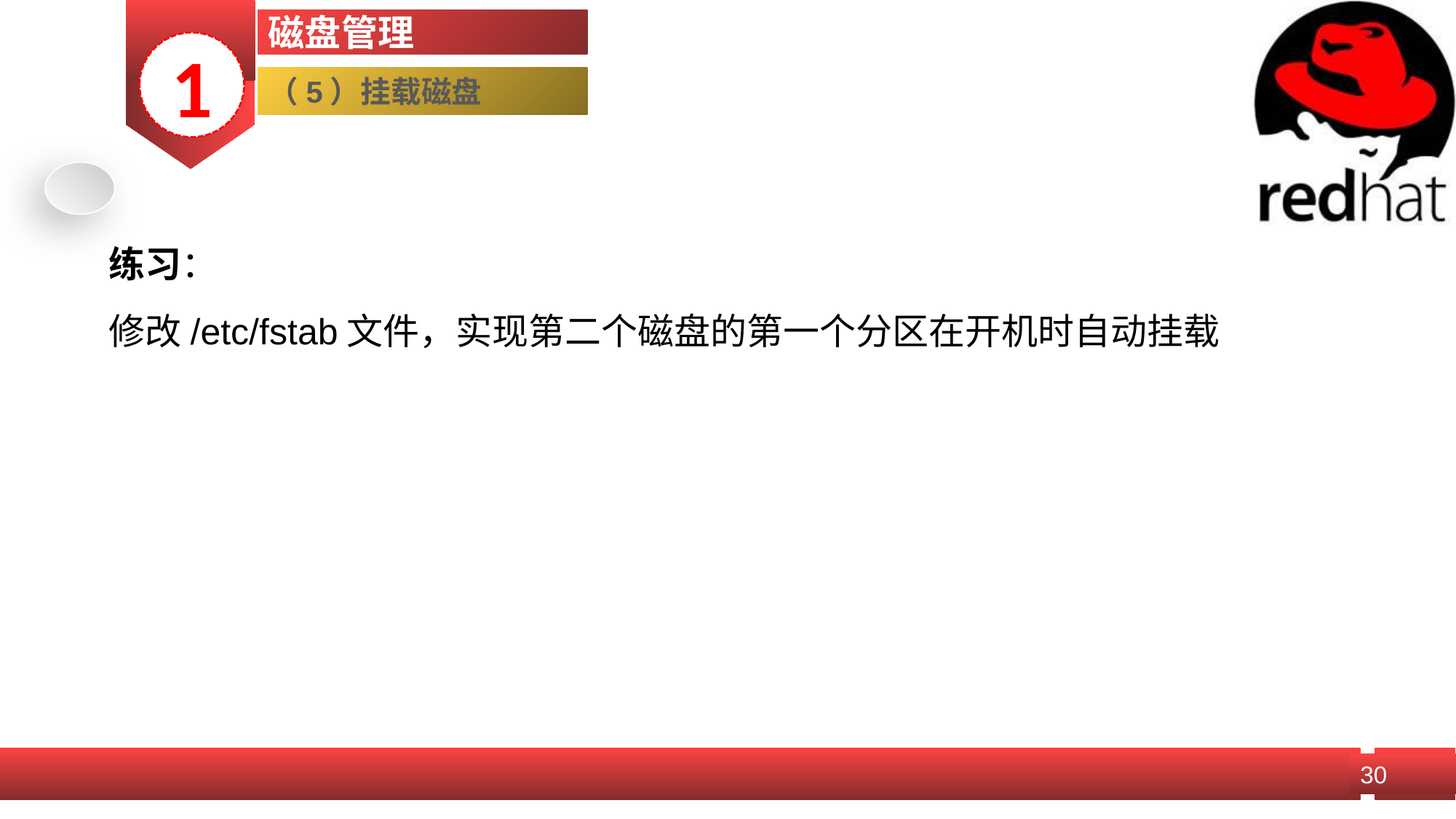

磁盘管理
1
（5）挂载磁盘

练习：
修改/etc/fstab文件，实现第二个磁盘的第一个分区在开机时自动挂载